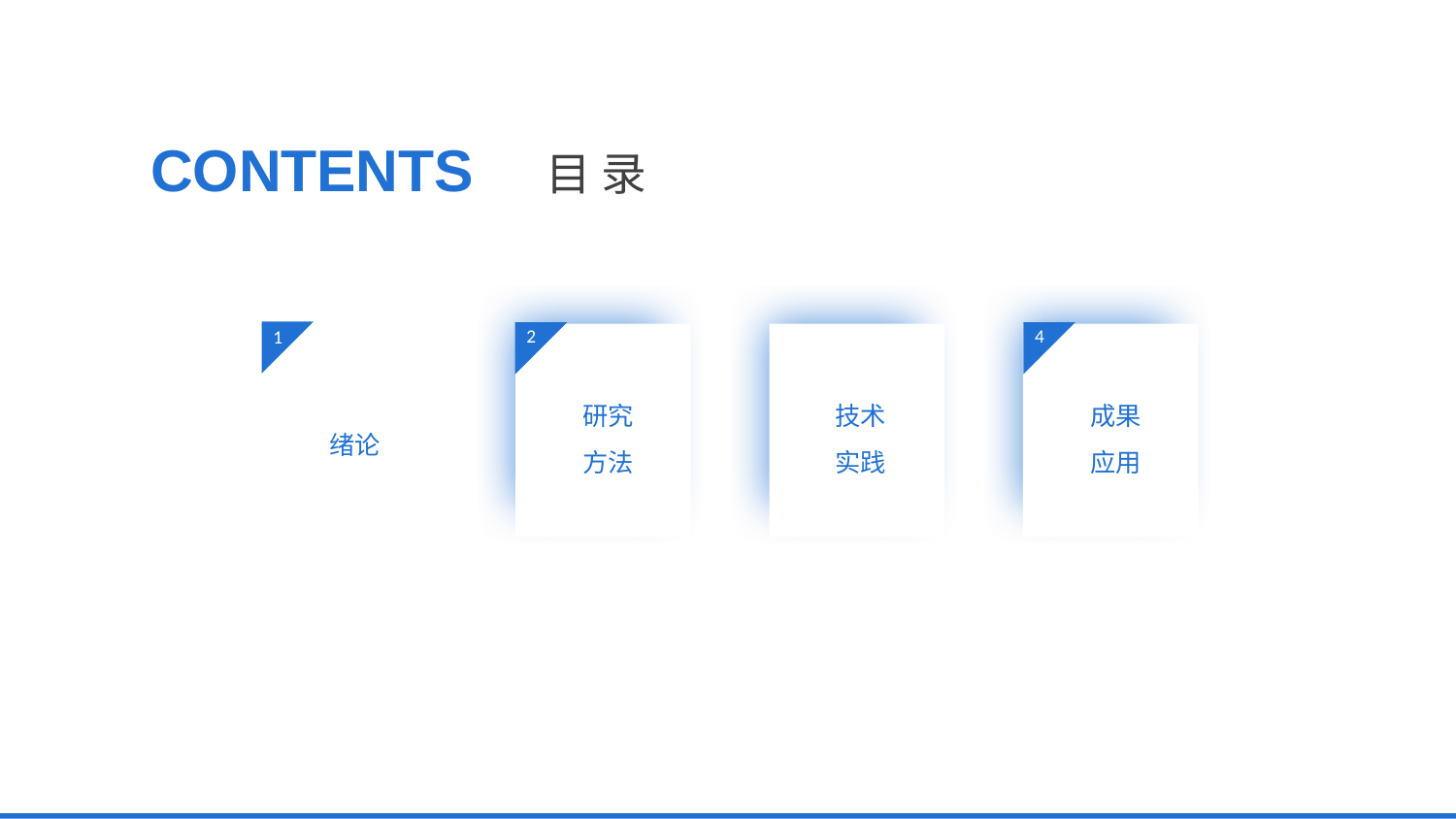

CONTENTS
目 录
2
4
1

研究
方法
技术
实践
成果
应用
绪论